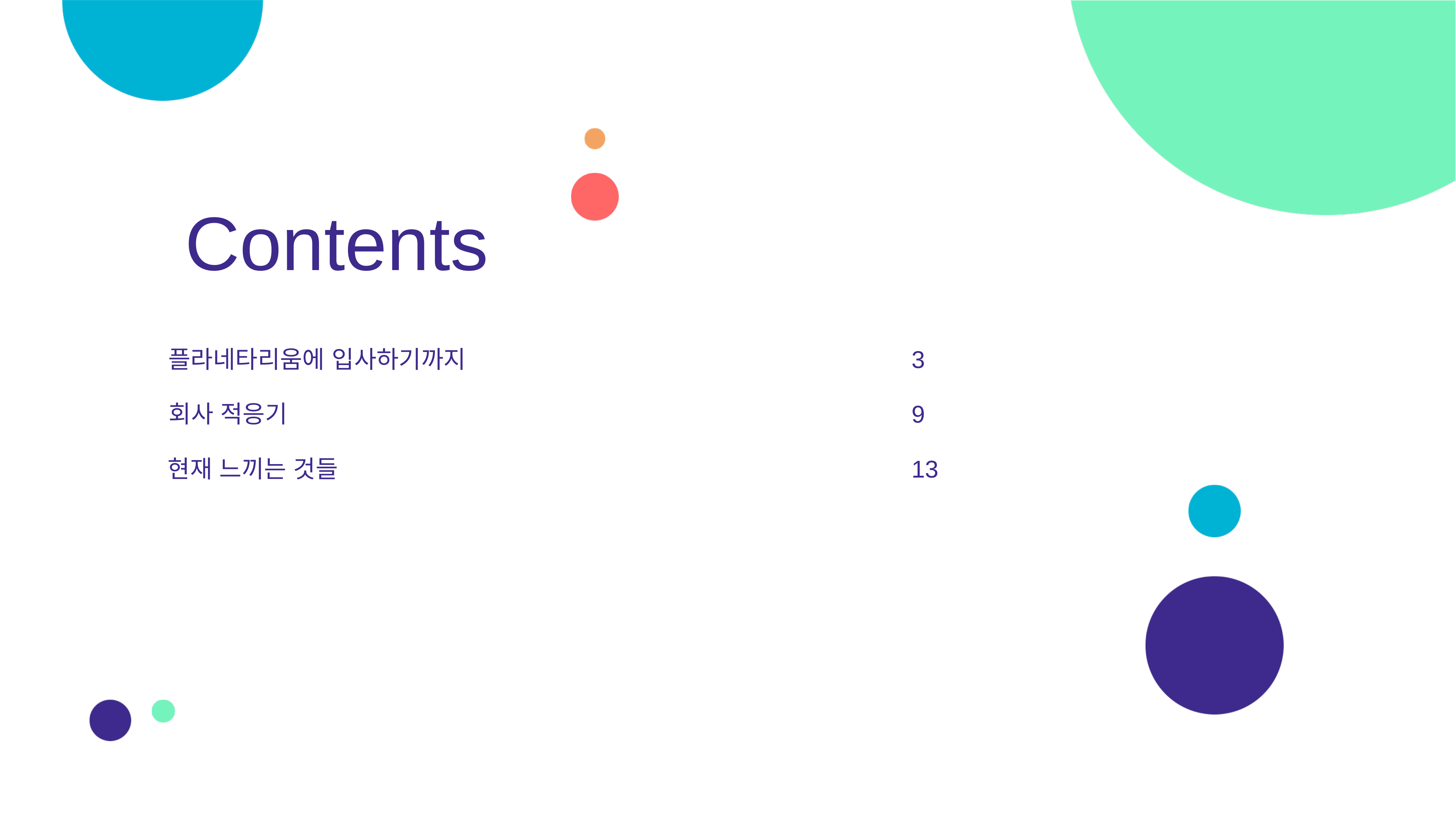

3
플라네타리움에 입사하기까지
회사 적응기
9
현재 느끼는 것들
13